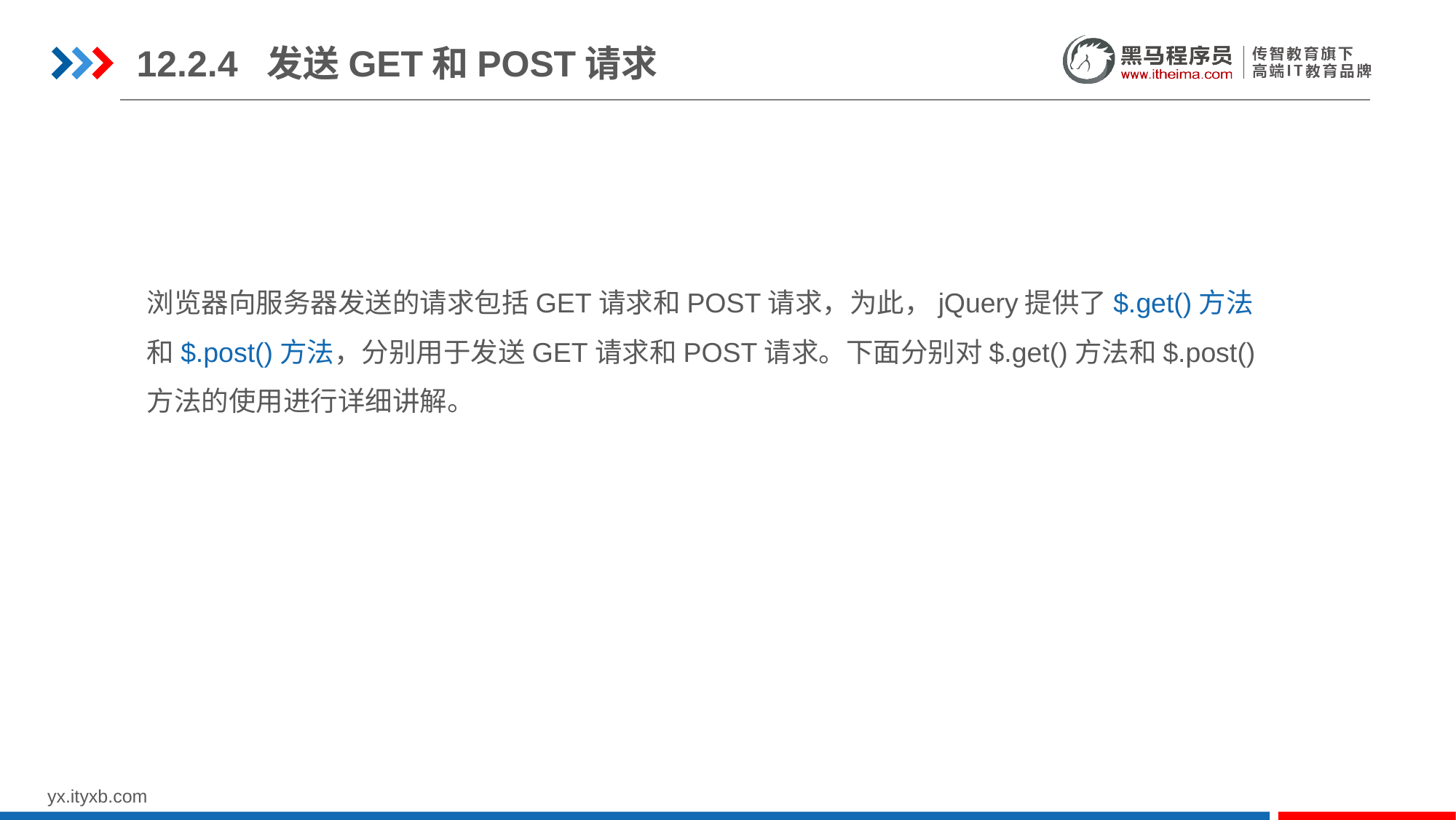

12.2.4  发送GET和POST请求
浏览器向服务器发送的请求包括GET请求和POST请求，为此，jQuery提供了$.get()方法和$.post()方法，分别用于发送GET请求和POST请求。下面分别对$.get()方法和$.post()方法的使用进行详细讲解。